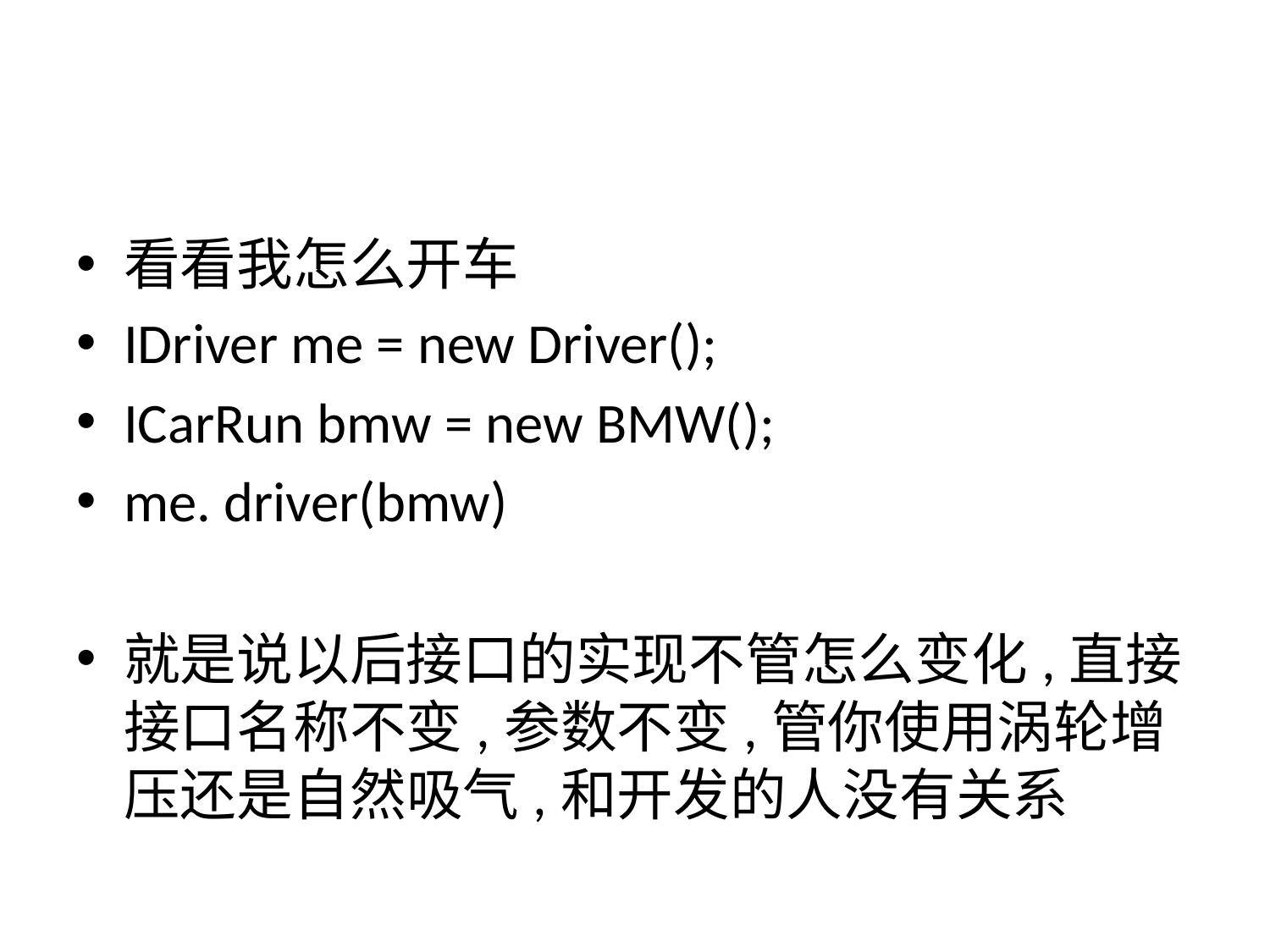

#
看看我怎么开车
IDriver me = new Driver();
ICarRun bmw = new BMW();
me. driver(bmw)

就是说以后接口的实现不管怎么变化,直接接口名称不变,参数不变,管你使用涡轮增压还是自然吸气,和开发的人没有关系